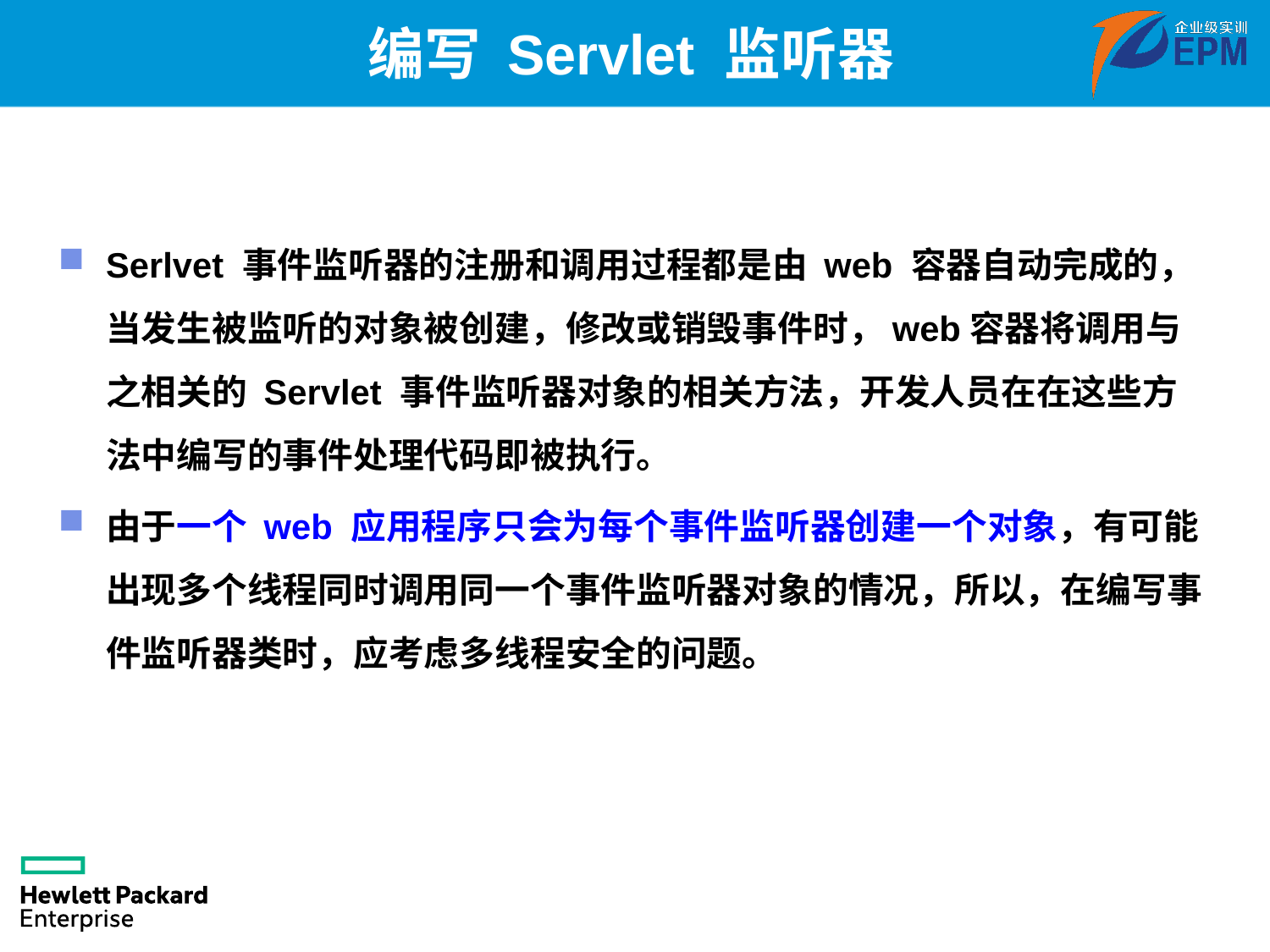

# 编写 Servlet 监听器
Serlvet 事件监听器的注册和调用过程都是由 web 容器自动完成的，当发生被监听的对象被创建，修改或销毁事件时，web容器将调用与之相关的 Servlet 事件监听器对象的相关方法，开发人员在在这些方法中编写的事件处理代码即被执行。
由于一个 web 应用程序只会为每个事件监听器创建一个对象，有可能出现多个线程同时调用同一个事件监听器对象的情况，所以，在编写事件监听器类时，应考虑多线程安全的问题。